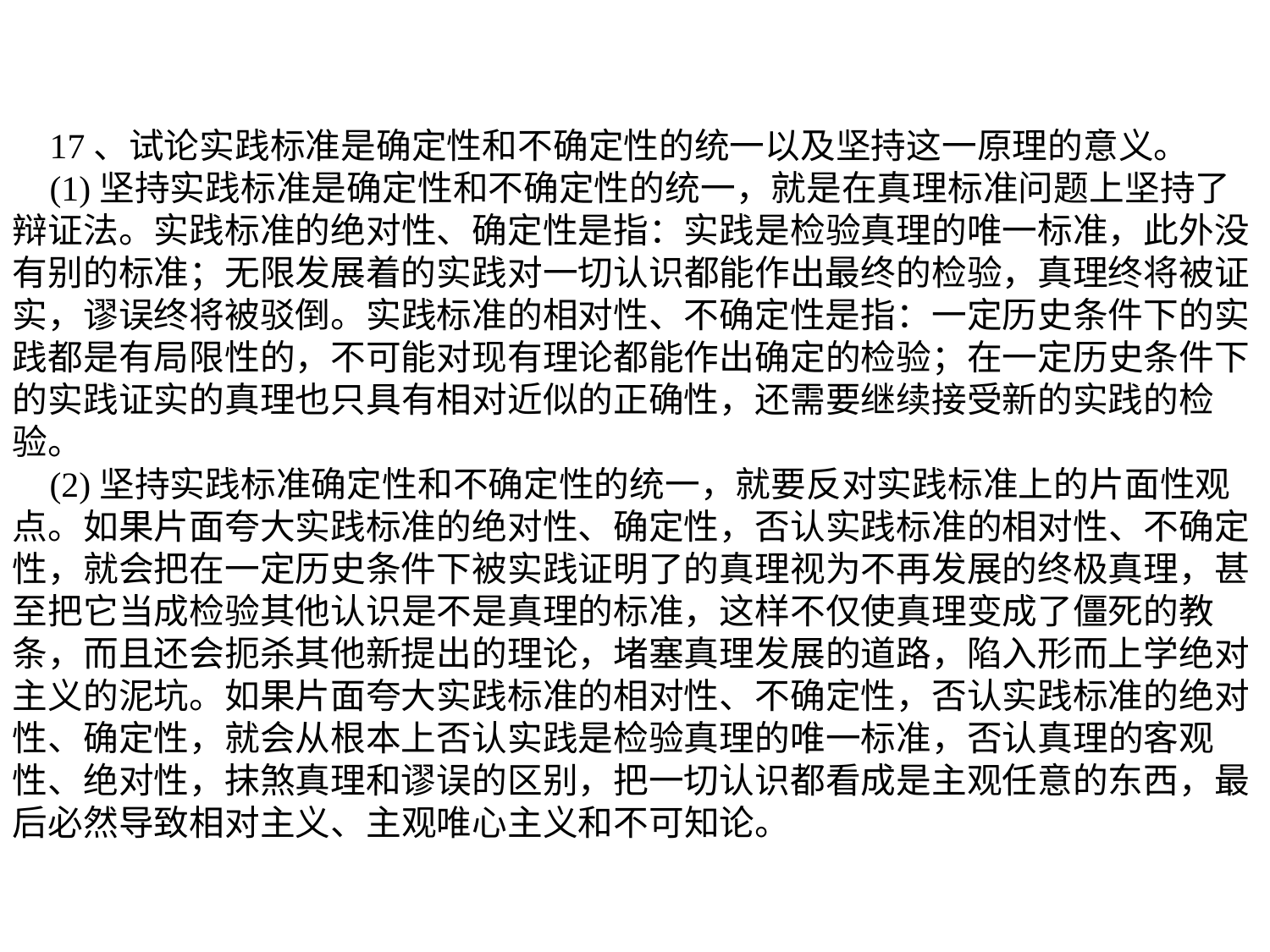

17、试论实践标准是确定性和不确定性的统一以及坚持这一原理的意义。
(1)坚持实践标准是确定性和不确定性的统一，就是在真理标准问题上坚持了辩证法。实践标准的绝对性、确定性是指：实践是检验真理的唯一标准，此外没有别的标准；无限发展着的实践对一切认识都能作出最终的检验，真理终将被证实，谬误终将被驳倒。实践标准的相对性、不确定性是指：一定历史条件下的实践都是有局限性的，不可能对现有理论都能作出确定的检验；在一定历史条件下的实践证实的真理也只具有相对近似的正确性，还需要继续接受新的实践的检验。
(2)坚持实践标准确定性和不确定性的统一，就要反对实践标准上的片面性观点。如果片面夸大实践标准的绝对性、确定性，否认实践标准的相对性、不确定性，就会把在一定历史条件下被实践证明了的真理视为不再发展的终极真理，甚至把它当成检验其他认识是不是真理的标准，这样不仅使真理变成了僵死的教条，而且还会扼杀其他新提出的理论，堵塞真理发展的道路，陷入形而上学绝对主义的泥坑。如果片面夸大实践标准的相对性、不确定性，否认实践标准的绝对性、确定性，就会从根本上否认实践是检验真理的唯一标准，否认真理的客观性、绝对性，抹煞真理和谬误的区别，把一切认识都看成是主观任意的东西，最后必然导致相对主义、主观唯心主义和不可知论。